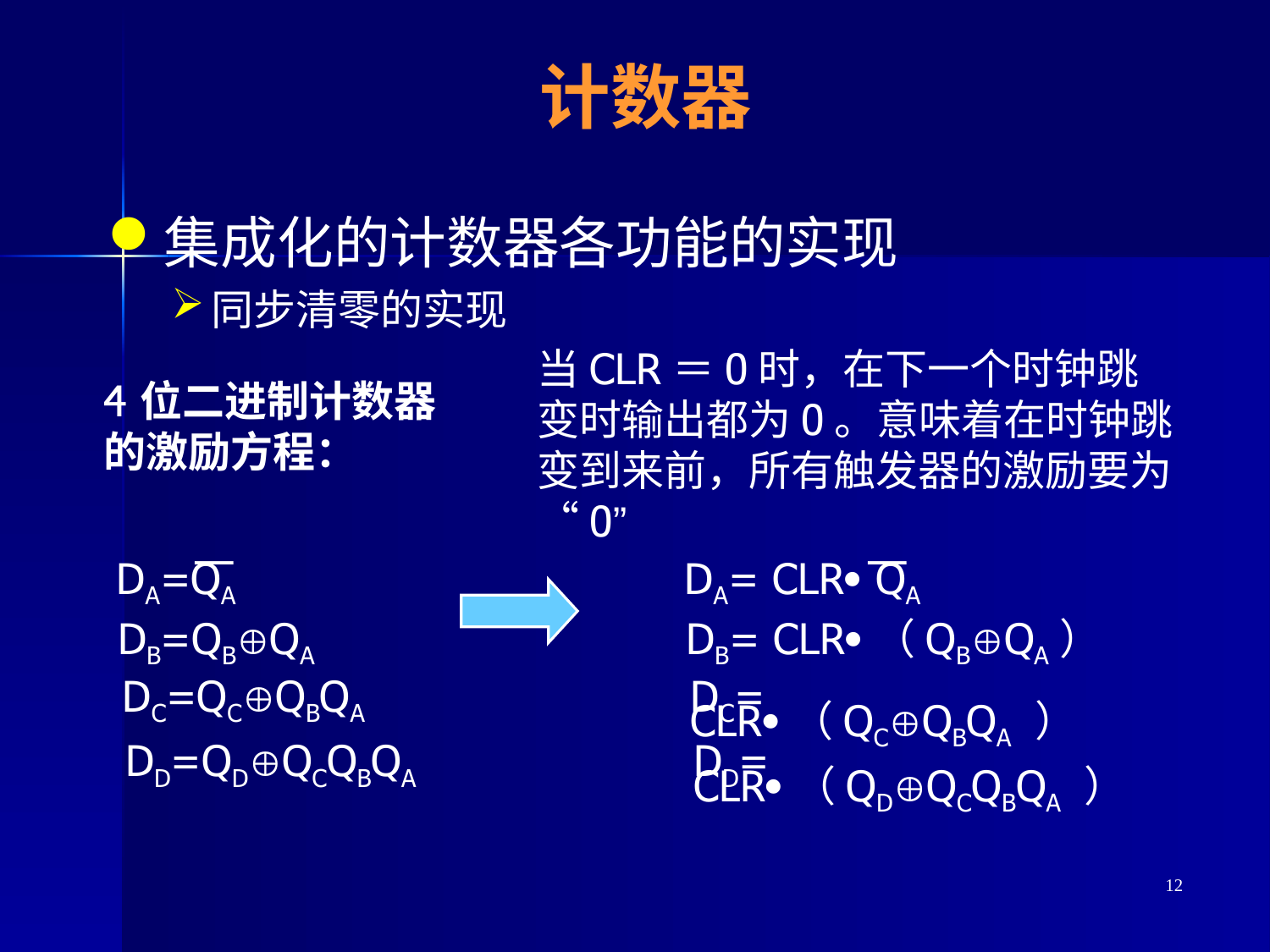

# 计数器
集成化的计数器各功能的实现
同步清零的实现
当CLR＝0时，在下一个时钟跳变时输出都为0。意味着在时钟跳变到来前，所有触发器的激励要为“0”
4位二进制计数器的激励方程：
      —
DA=QA
DB=QB⊕QA
DC=QC⊕QBQA
DD=QD⊕QCQBQA
              —
DA= CLR• QA
DB= CLR•（QB⊕QA）
DC= CLR•（QC⊕QBQA ）
DD= CLR•（QD⊕QCQBQA ）

12